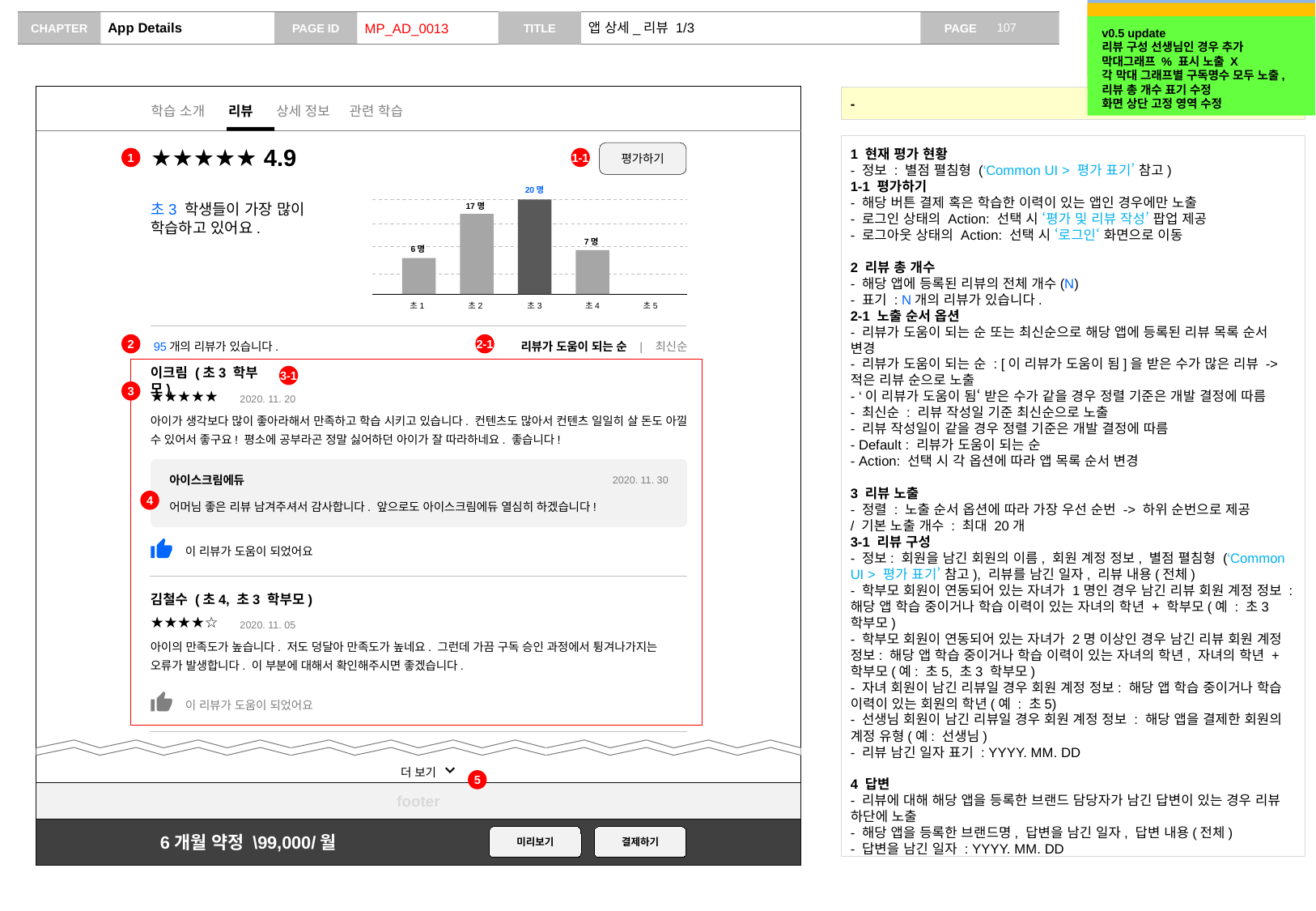

v0.2 update
화면 구성 수정
v0.4 update
구독 버튼 케이스 로그아웃상태  추가, 버튼 레이블 구독하기->결제하기, 공부할래요 -> 찜하기
# App Details
MP_AD_0013
앱 상세_리뷰 1/3
v0.5 update
리뷰 구성 선생님인 경우 추가
막대그래프 % 표시 노출 X
각 막대 그래프별 구독명수 모두 노출, 리뷰 총 개수 표기 수정
화면 상단 고정 영역 수정

-
학습 소개      리뷰      상세 정보     관련 학습

1 현재 평가 현황
- 정보 : 별점 펼침형 (‘Common UI > 평가 표기’ 참고)
1-1 평가하기
- 해당 버튼 결제 혹은 학습한 이력이 있는 앱인 경우에만 노출
- 로그인 상태의 Action: 선택 시 ‘평가 및 리뷰 작성’ 팝업 제공
- 로그아웃 상태의 Action: 선택 시 ‘로그인‘ 화면으로 이동

2 리뷰 총 개수
- 해당 앱에 등록된 리뷰의 전체 개수(N)
- 표기 : N개의 리뷰가 있습니다.
2-1 노출 순서 옵션
- 리뷰가 도움이 되는 순 또는 최신순으로 해당 앱에 등록된 리뷰 목록 순서 변경
- 리뷰가 도움이 되는 순 : [이 리뷰가 도움이 됨]을 받은 수가 많은 리뷰 -> 적은 리뷰 순으로 노출
- ‘이 리뷰가 도움이 됨‘ 받은 수가 같을 경우 정렬 기준은 개발 결정에 따름
- 최신순 : 리뷰 작성일 기준 최신순으로 노출
- 리뷰 작성일이 같을 경우 정렬 기준은 개발 결정에 따름
- Default : 리뷰가 도움이 되는 순
- Action: 선택 시 각 옵션에 따라 앱 목록 순서 변경

3 리뷰 노출
- 정렬 : 노출 순서 옵션에 따라 가장 우선 순번 -> 하위 순번으로 제공
/ 기본 노출 개수 : 최대 20개
3-1 리뷰 구성
- 정보: 회원을 남긴 회원의 이름, 회원 계정 정보, 별점 펼침형 (‘Common UI > 평가 표기’ 참고), 리뷰를 남긴 일자, 리뷰 내용(전체)
- 학부모 회원이 연동되어 있는 자녀가 1명인 경우 남긴 리뷰 회원 계정 정보 : 해당 앱 학습 중이거나 학습 이력이 있는 자녀의 학년 + 학부모(예 : 초3 학부모)
- 학부모 회원이 연동되어 있는 자녀가 2명 이상인 경우 남긴 리뷰 회원 계정 정보: 해당 앱 학습 중이거나 학습 이력이 있는 자녀의 학년, 자녀의 학년 + 학부모(예: 초5, 초3 학부모)
- 자녀 회원이 남긴 리뷰일 경우 회원 계정 정보: 해당 앱 학습 중이거나 학습 이력이 있는 회원의 학년(예 : 초5)
- 선생님 회원이 남긴 리뷰일 경우 회원 계정 정보 : 해당 앱을 결제한 회원의 계정 유형(예: 선생님)
- 리뷰 남긴 일자 표기 : YYYY. MM. DD

4 답변
- 리뷰에 대해 해당 앱을 등록한 브랜드 담당자가 남긴 답변이 있는 경우 리뷰 하단에 노출
- 해당 앱을 등록한 브랜드명, 답변을 남긴 일자, 답변 내용(전체)
- 답변을 남긴 일자 : YYYY. MM. DD
★★★★★ 4.9
평가하기
1
1-1
20명

17명

7명
6명

초1
초2
초3
초4
초5
초3 학생들이 가장 많이 학습하고 있어요.
2
2-1
95개의 리뷰가 있습니다.
리뷰가 도움이 되는 순   |   최신순

이크림 (초3 학부모)
3-1
3
★★★★★
2020. 11. 20
아이가 생각보다 많이 좋아라해서 만족하고 학습 시키고 있습니다. 컨텐츠도 많아서 컨텐츠 일일히 살 돈도 아낄 수 있어서 좋구요! 평소에 공부라곤 정말 싫어하던 아이가 잘 따라하네요. 좋습니다!

아이스크림에듀
2020. 11. 30
어머님 좋은 리뷰 남겨주셔서 감사합니다. 앞으로도 아이스크림에듀 열심히 하겠습니다!
4

이 리뷰가 도움이 되었어요
김철수 (초4, 초3 학부모)
★★★★☆
2020. 11. 05
아이의 만족도가 높습니다. 저도 덩달아 만족도가 높네요. 그런데 가끔 구독 승인 과정에서 튕겨나가지는 오류가 발생합니다. 이 부분에 대해서 확인해주시면 좋겠습니다.

이 리뷰가 도움이 되었어요

더 보기

5
footer

미리보기
결제하기
6개월 약정 \99,000/월